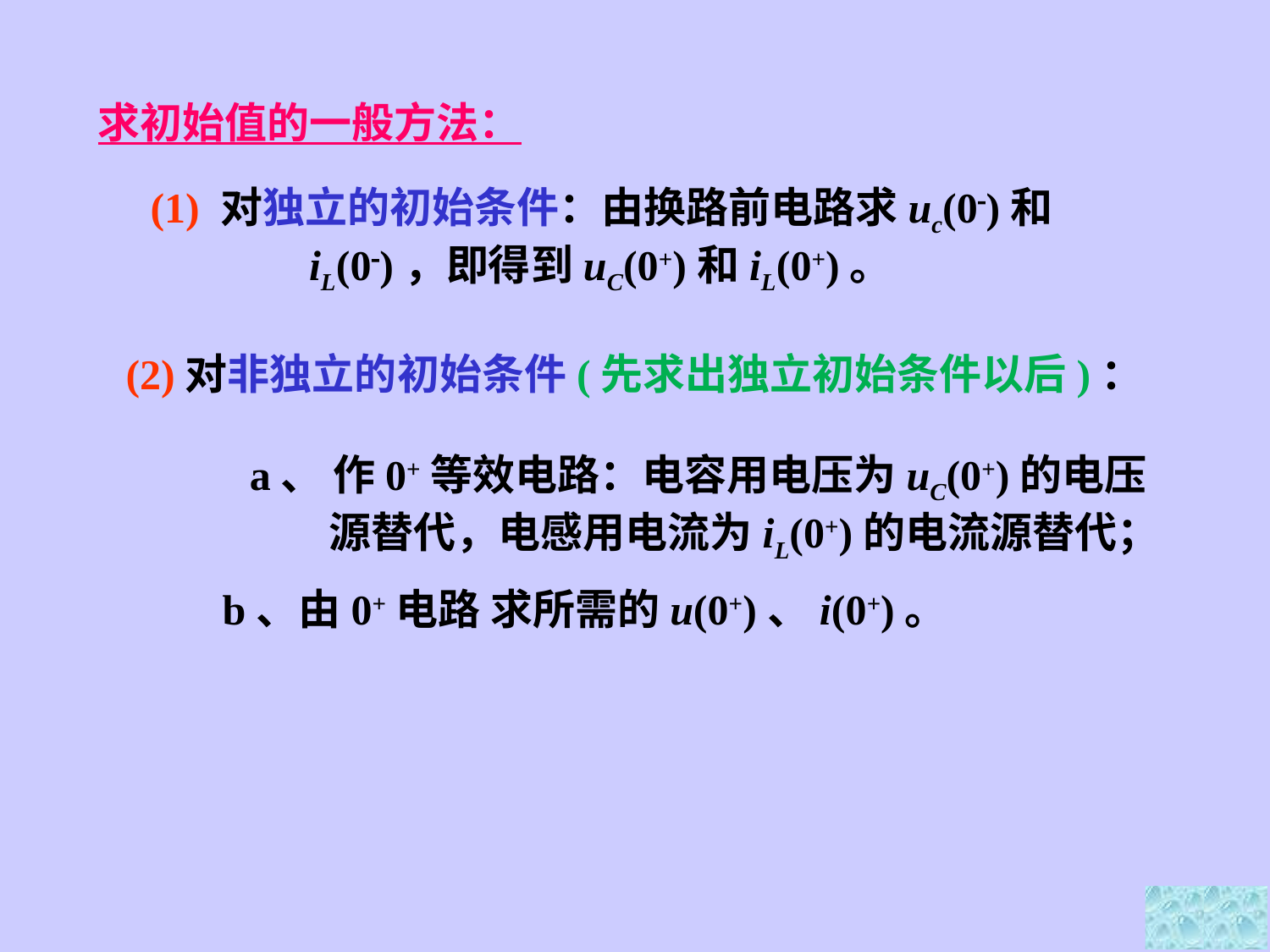

求初始值的一般方法：
(1) 对独立的初始条件：由换路前电路求uc(0−)和iL(0−)，即得到uC(0+)和iL(0+)。
(2)对非独立的初始条件(先求出独立初始条件以后)：
a、 作0+等效电路：电容用电压为uC(0+)的电压源替代，电感用电流为iL(0+)的电流源替代；
b、由0+电路 求所需的u(0+)、i(0+)。